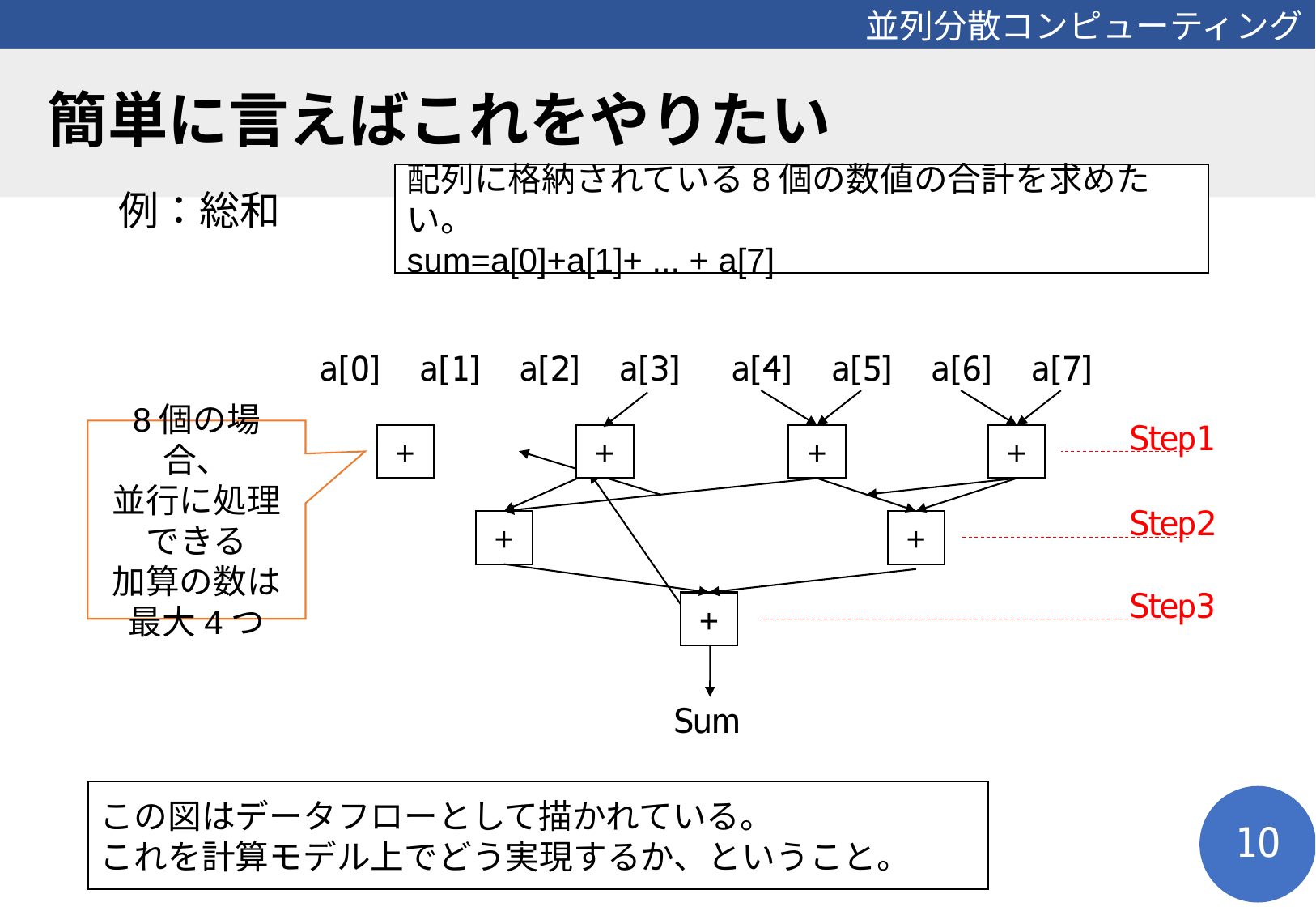

# 簡単に言えばこれをやりたい
配列に格納されている8個の数値の合計を求めたい。
sum=a[0]+a[1]+ ... + a[7]
例：総和

a[0]
a[1]
a[2]
a[3]
a[4]
a[5]
a[6]
a[7]
Step1
8個の場合、
並行に処理
できる
加算の数は
最大4つ
+
+
+
+
Step2
+
+
Step3
+
Sum
この図はデータフローとして描かれている。
これを計算モデル上でどう実現するか、ということ。
10